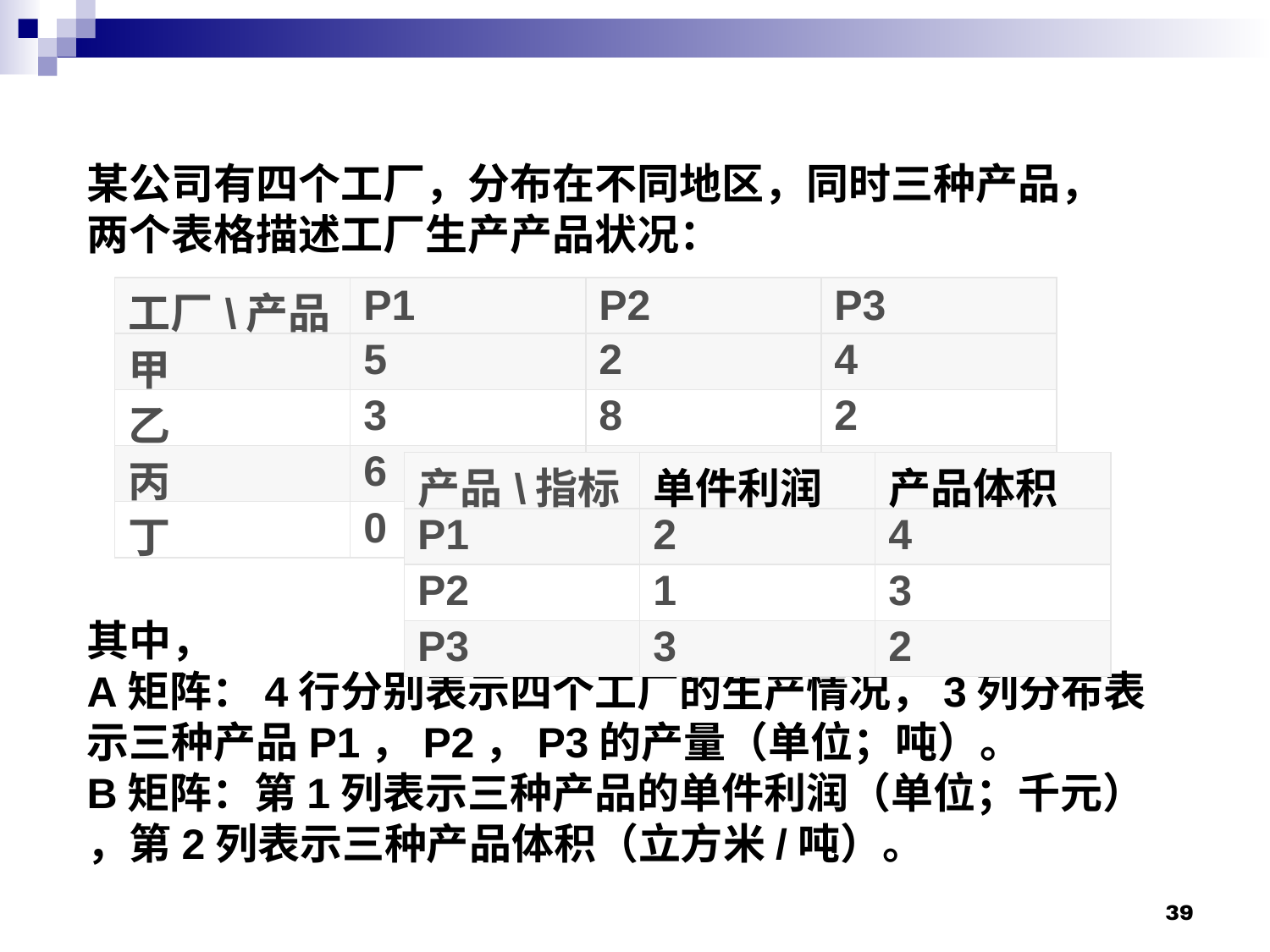

某公司有四个工厂，分布在不同地区，同时三种产品，
两个表格描述工厂生产产品状况：

其中，
A矩阵：4行分别表示四个工厂的生产情况，3列分布表示三种产品P1，P2，P3的产量（单位；吨）。
B矩阵：第1列表示三种产品的单件利润（单位；千元） ，第2列表示三种产品体积（立方米/吨）。

| 工厂\产品 | P1 | P2 | P3 |
| --- | --- | --- | --- |
| 甲 | 5 | 2 | 4 |
| 乙 | 3 | 8 | 2 |
| 丙 | 6 | 0 | 4 |
| 丁 | 0 | 1 | 6 |
| 产品\指标 | 单件利润 | 产品体积 |
| --- | --- | --- |
| P1 | 2 | 4 |
| P2 | 1 | 3 |
| P3 | 3 | 2 |
39